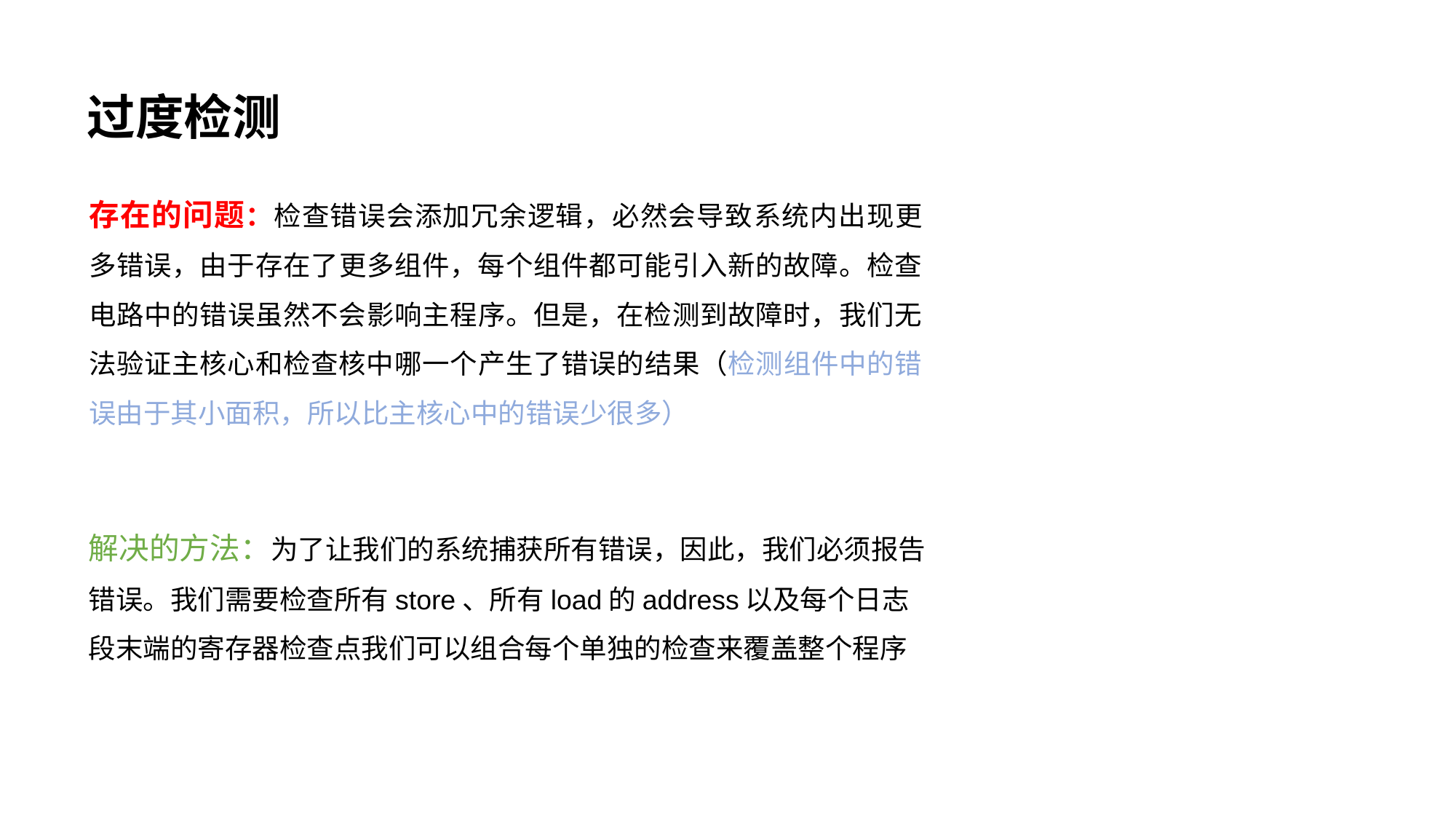

# 过度检测
存在的问题：检查错误会添加冗余逻辑，必然会导致系统内出现更多错误，由于存在了更多组件，每个组件都可能引入新的故障。检查电路中的错误虽然不会影响主程序。但是，在检测到故障时，我们无法验证主核心和检查核中哪一个产生了错误的结果（检测组件中的错误由于其小面积，所以比主核心中的错误少很多）

解决的方法：为了让我们的系统捕获所有错误，因此，我们必须报告错误。我们需要检查所有store、所有load的address以及每个日志段末端的寄存器检查点我们可以组合每个单独的检查来覆盖整个程序